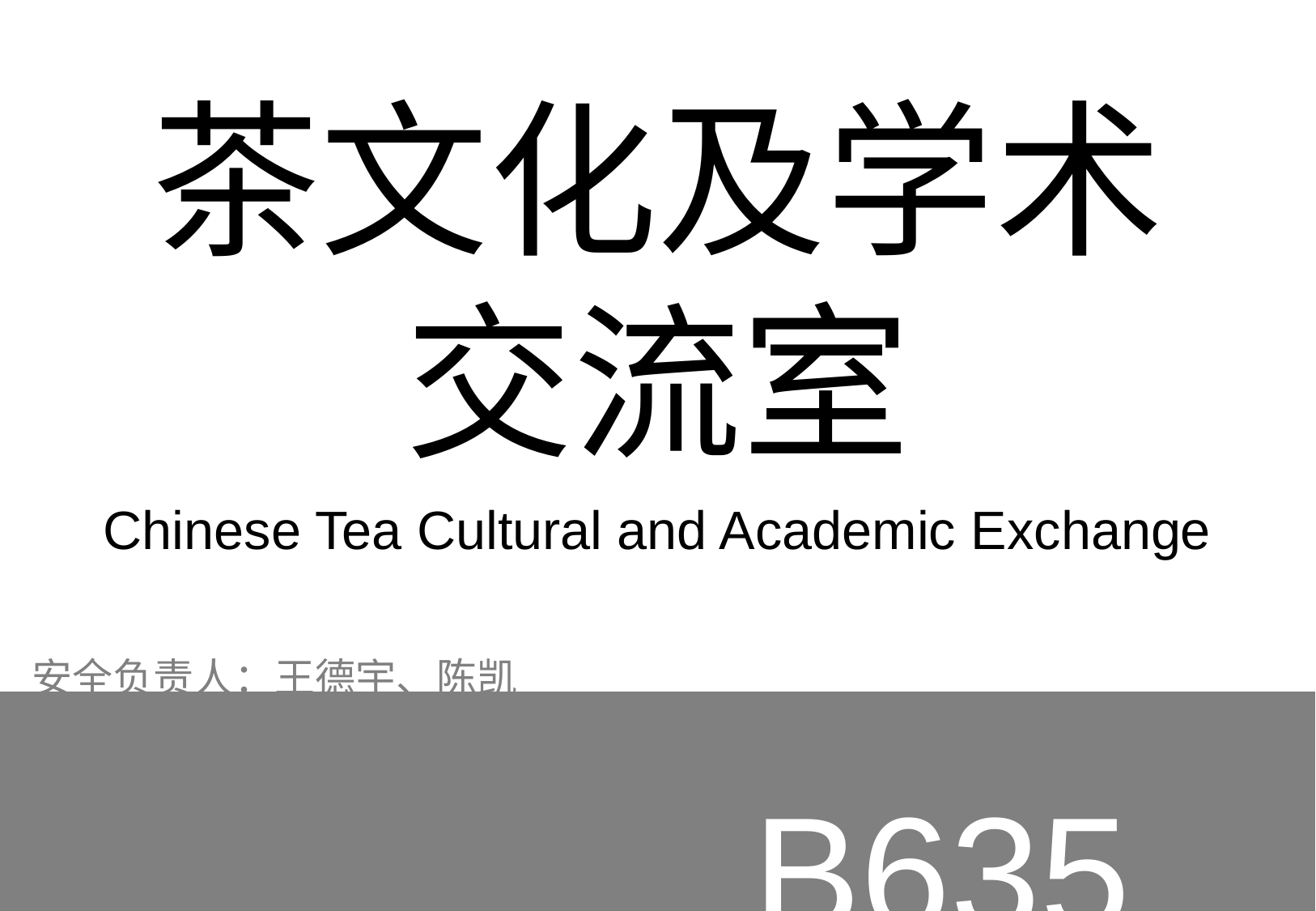

茶文化及学术交流室
Chinese Tea Cultural and Academic Exchange
安全负责人：王德宇、陈凯
B635